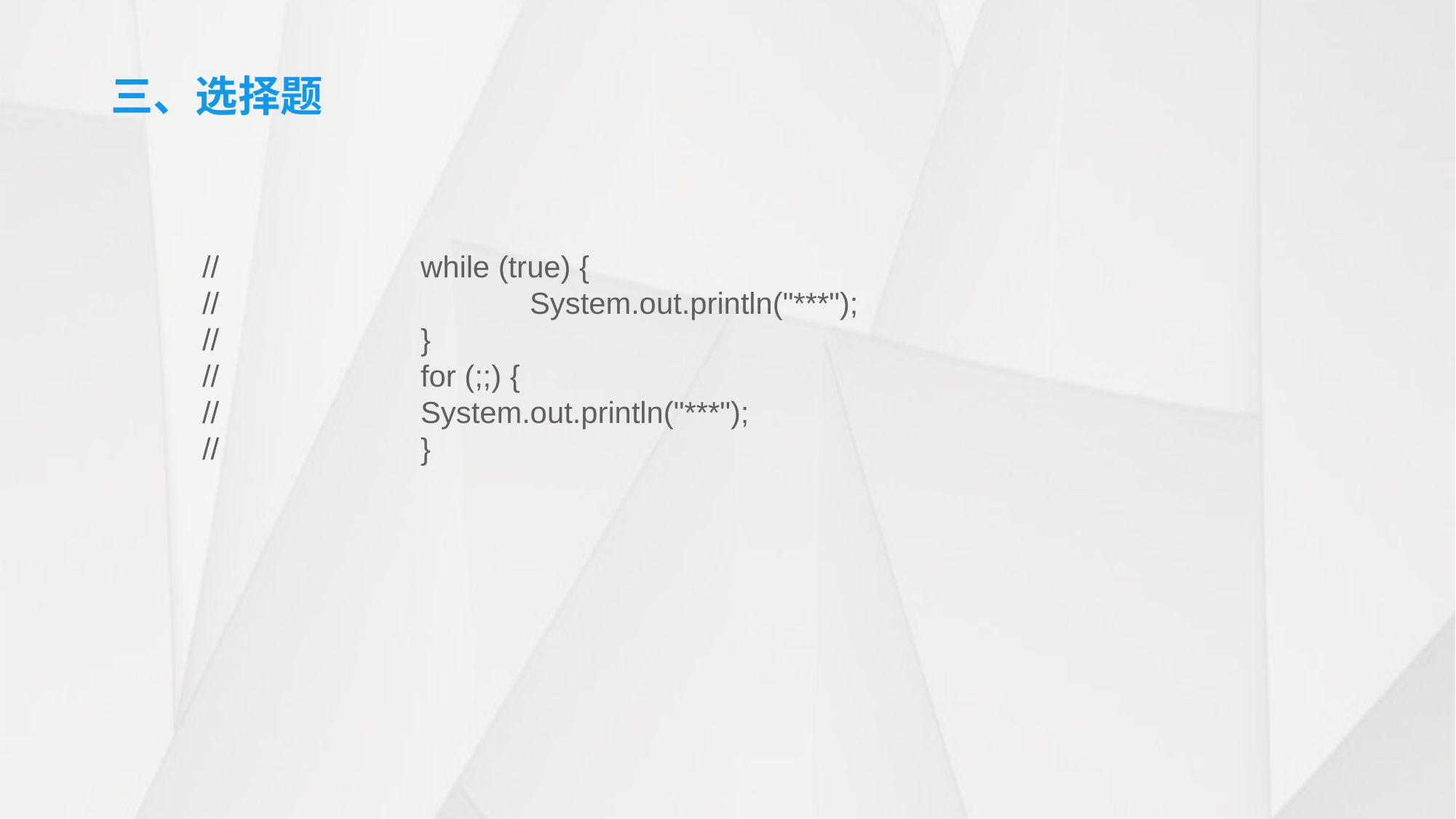

# 三、选择题
//		while (true) {
//			System.out.println("***");
//		}
//		for (;;) {
//		System.out.println("***");
//		}